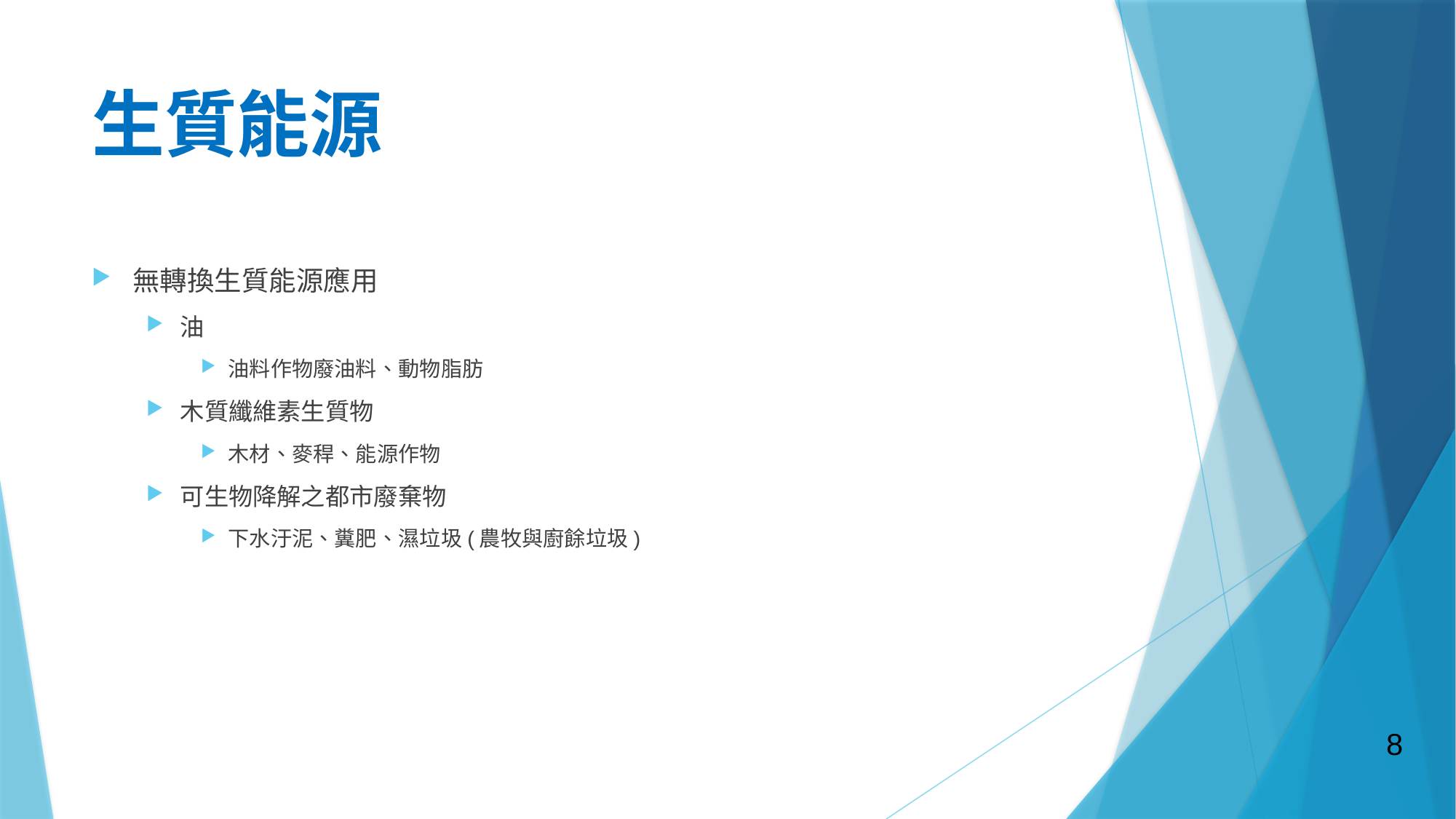

# 生質能源
無轉換生質能源應用
油
油料作物廢油料、動物脂肪
木質纖維素生質物
木材、麥稈、能源作物
可生物降解之都市廢棄物
下水汙泥、糞肥、濕垃圾(農牧與廚餘垃圾)
8